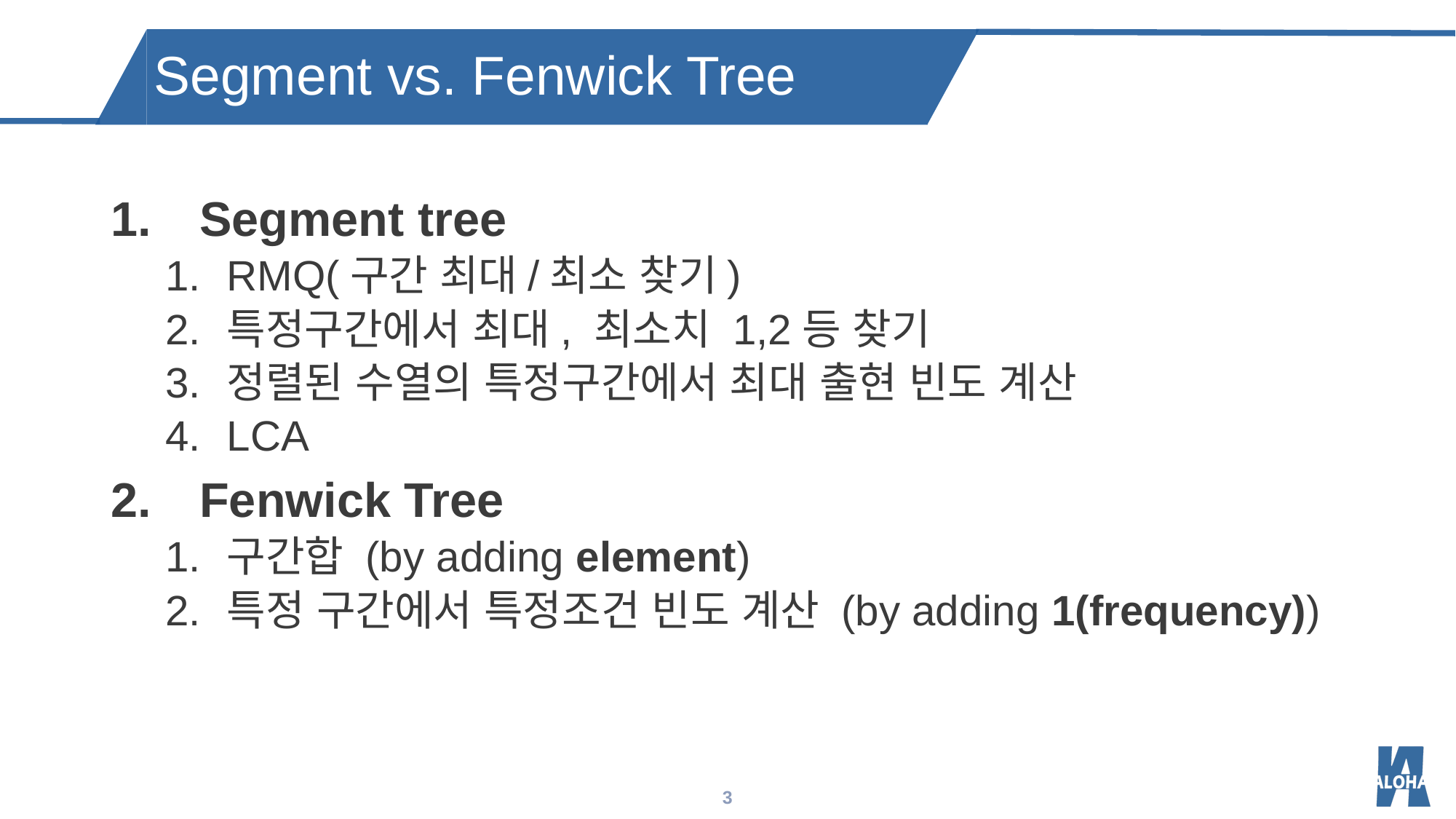

Segment vs. Fenwick Tree
​Segment tree
RMQ(구간 최대/최소 찾기)
특정구간에서 최대, 최소치 1,2등 찾기
정렬된 수열의 특정구간에서 최대 출현 빈도 계산
LCA
Fenwick Tree
구간합 (by adding element)
특정 구간에서 특정조건 빈도 계산 (by adding 1(frequency))
3